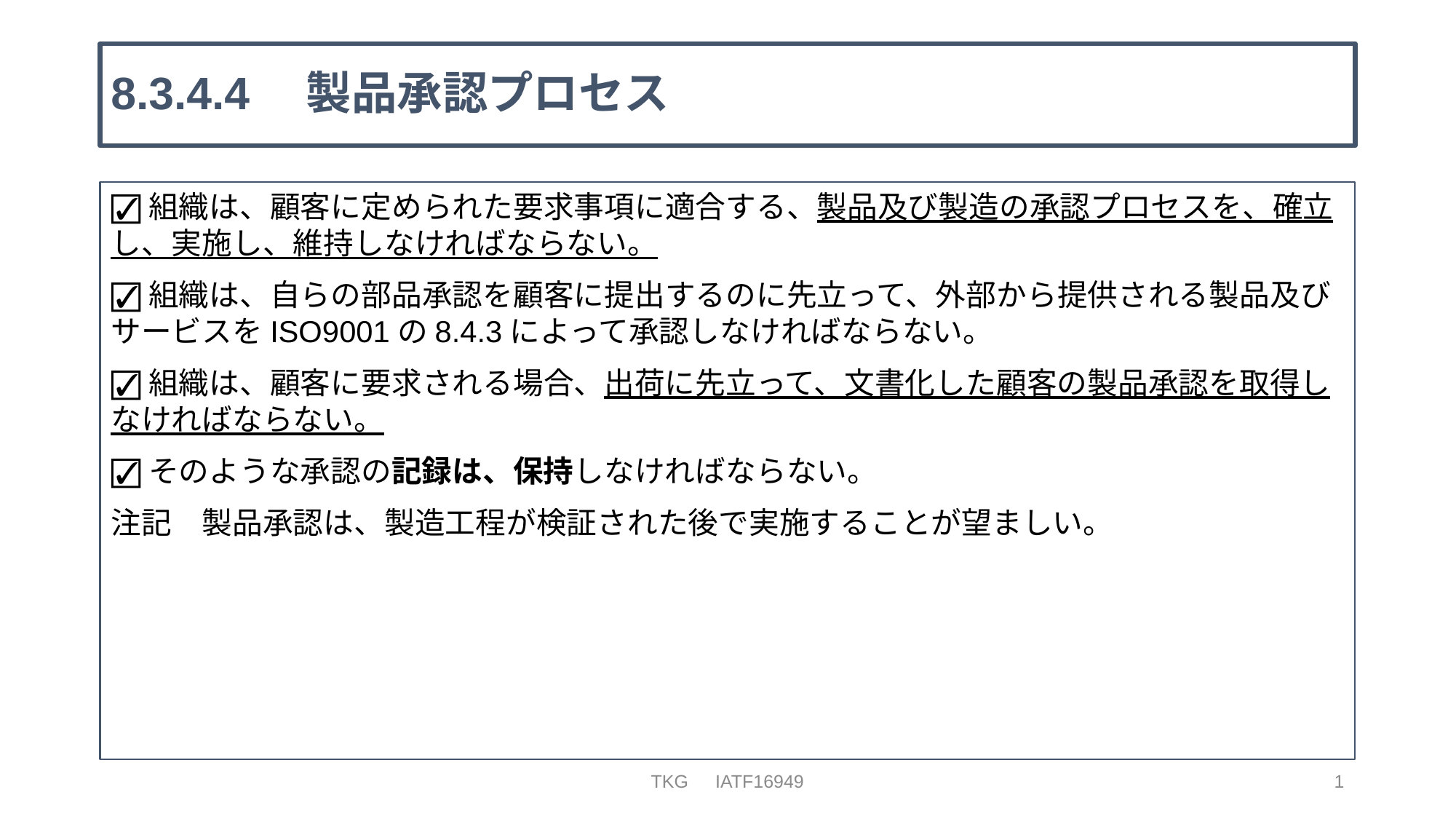

# 8.3.4.4　製品承認プロセス
☑組織は、顧客に定められた要求事項に適合する、製品及び製造の承認プロセスを、確立し、実施し、維持しなければならない。
☑組織は、自らの部品承認を顧客に提出するのに先立って、外部から提供される製品及びサービスをISO9001の8.4.3によって承認しなければならない。
☑組織は、顧客に要求される場合、出荷に先立って、文書化した顧客の製品承認を取得しなければならない。
☑そのような承認の記録は、保持しなければならない。
注記　製品承認は、製造工程が検証された後で実施することが望ましい。
TKG　IATF16949
1